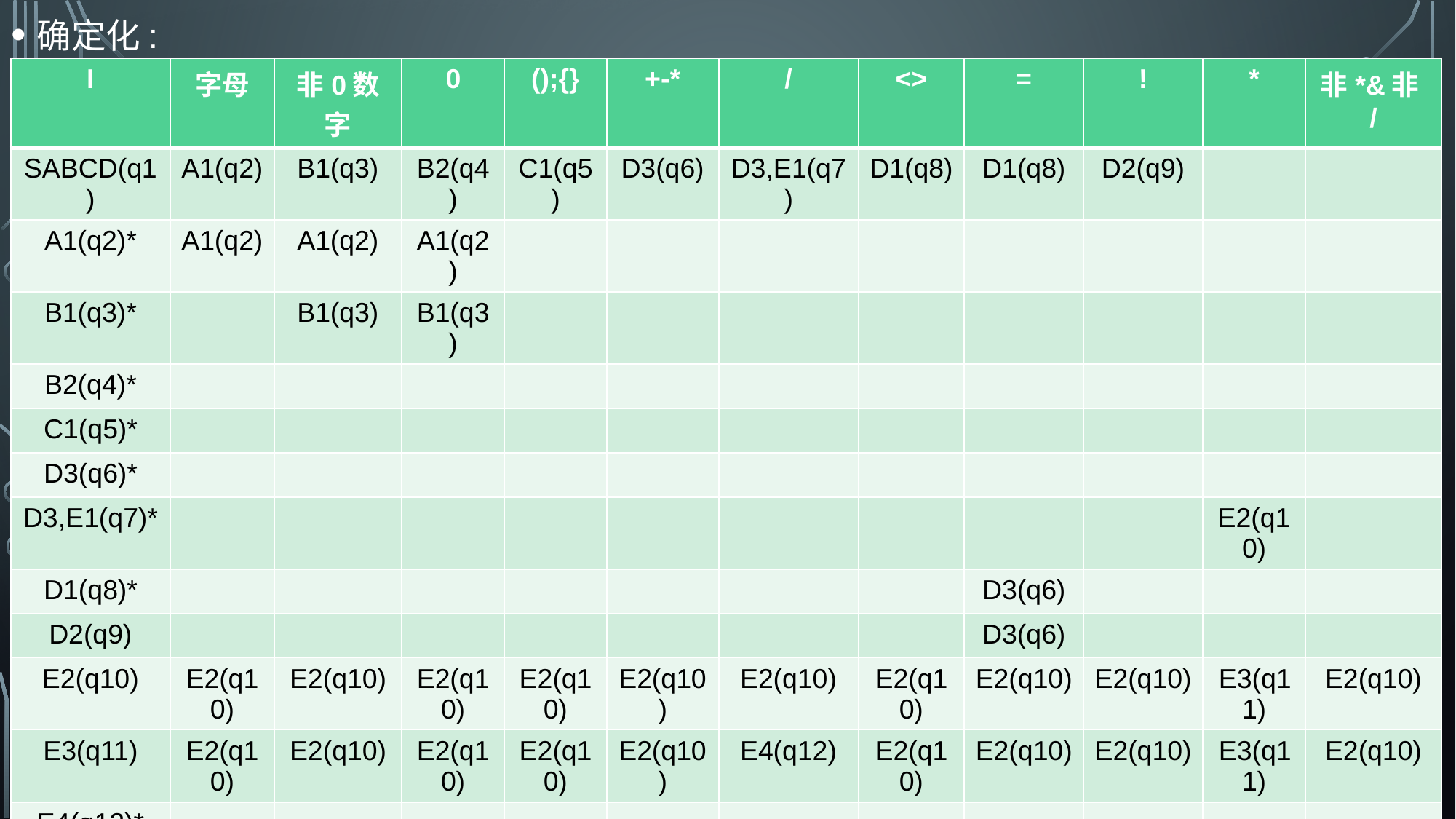

确定化:

化简:{{q1,q9,q10,q11},{q2},{q3},{q4},{q5},{q6},{q7},{q8},{q12}}//根据词法分类将q3,q4,q5,q6,q7,q8,q12分开
=>{{q1},{q2},{q3},{q4},{q5},{q6},{q7},{q8},{q9},{q10},{q11},{q12}}

| I | 字母 | 非0数字 | 0 | ();{} | +-\* | / | <> | = | ! | \* | 非\*&非/ |
| --- | --- | --- | --- | --- | --- | --- | --- | --- | --- | --- | --- |
| SABCD(q1) | A1(q2) | B1(q3) | B2(q4) | C1(q5) | D3(q6) | D3,E1(q7) | D1(q8) | D1(q8) | D2(q9) |  |  |
| A1(q2)\* | A1(q2) | A1(q2) | A1(q2) |  |  |  |  |  |  |  |  |
| B1(q3)\* |  | B1(q3) | B1(q3) |  |  |  |  |  |  |  |  |
| B2(q4)\* |  |  |  |  |  |  |  |  |  |  |  |
| C1(q5)\* |  |  |  |  |  |  |  |  |  |  |  |
| D3(q6)\* |  |  |  |  |  |  |  |  |  |  |  |
| D3,E1(q7)\* |  |  |  |  |  |  |  |  |  | E2(q10) |  |
| D1(q8)\* |  |  |  |  |  |  |  | D3(q6) |  |  |  |
| D2(q9) |  |  |  |  |  |  |  | D3(q6) |  |  |  |
| E2(q10) | E2(q10) | E2(q10) | E2(q10) | E2(q10) | E2(q10) | E2(q10) | E2(q10) | E2(q10) | E2(q10) | E3(q11) | E2(q10) |
| E3(q11) | E2(q10) | E2(q10) | E2(q10) | E2(q10) | E2(q10) | E4(q12) | E2(q10) | E2(q10) | E2(q10) | E3(q11) | E2(q10) |
| E4(q12)\* |  |  |  |  |  |  |  |  |  |  |  |